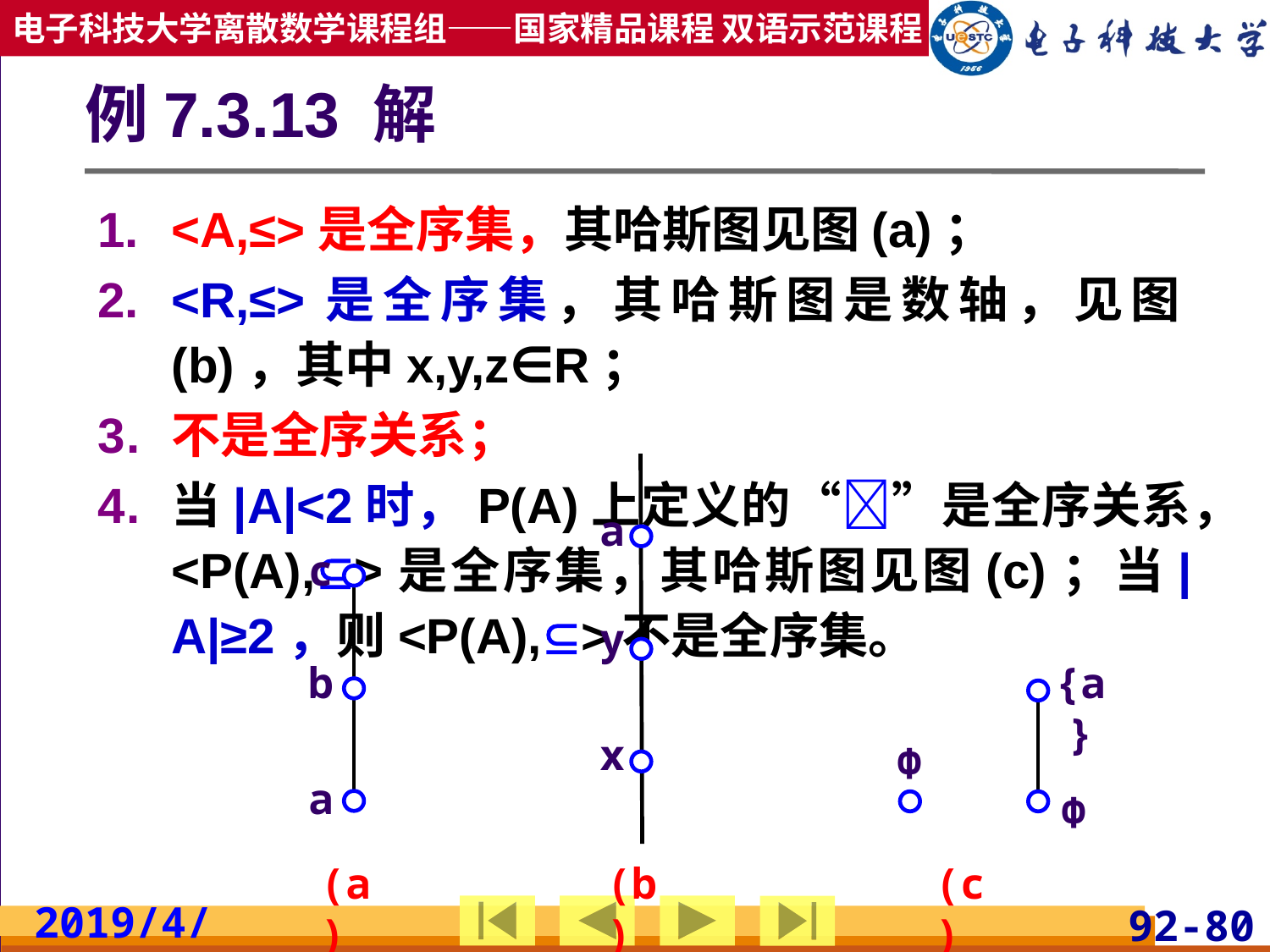

# 例7.3.13 解
<A,≤>是全序集，其哈斯图见图(a)；
<R,≤>是全序集，其哈斯图是数轴，见图(b)，其中x,y,z∈R；
不是全序关系；
当|A|<2时，P(A)上定义的“⊆”是全序关系，<P(A),⊆>是全序集，其哈斯图见图(c)；当|A|≥2，则<P(A),⊆>不是全序集。

a

y

x

(b)
c

b

a

(a)
{a}

Φ
Φ

(c)
2019/4/17